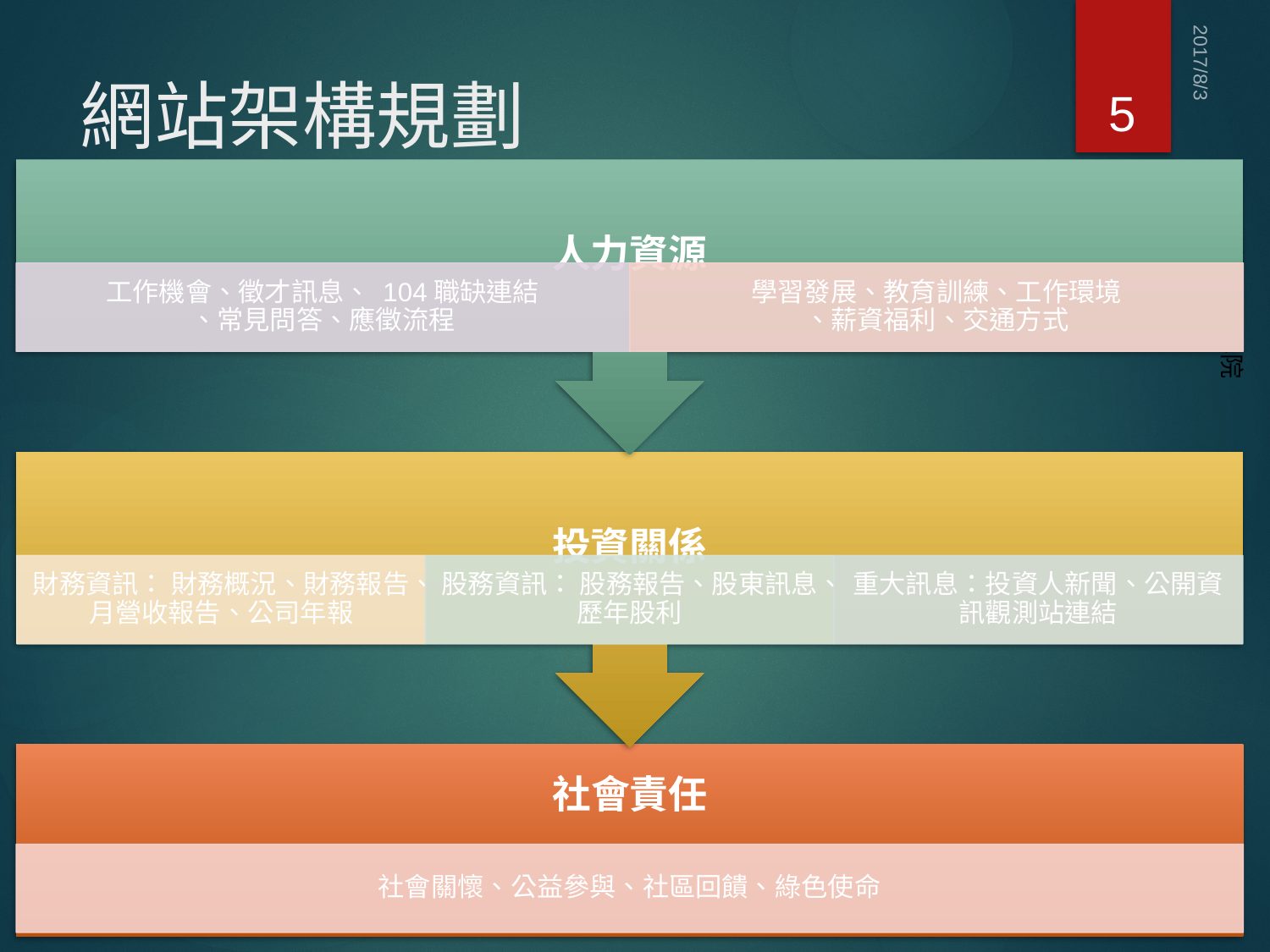

5
# 網站架構規劃
2017/8/3
社會責任
社會關懷、公益參與、社區回饋、綠色使命
投資關係
財務資訊： 財務概況、財務報告、月營收報告、公司年報
股務資訊： 股務報告、股東訊息、歷年股利
重大訊息：投資人新聞、公開資訊觀測站連結
人力資源
工作機會、徵才訊息、 104職缺連結
、常見問答、應徵流程
學習發展、教育訓練、工作環境
、薪資福利、交通方式
巨匠創新設計學院